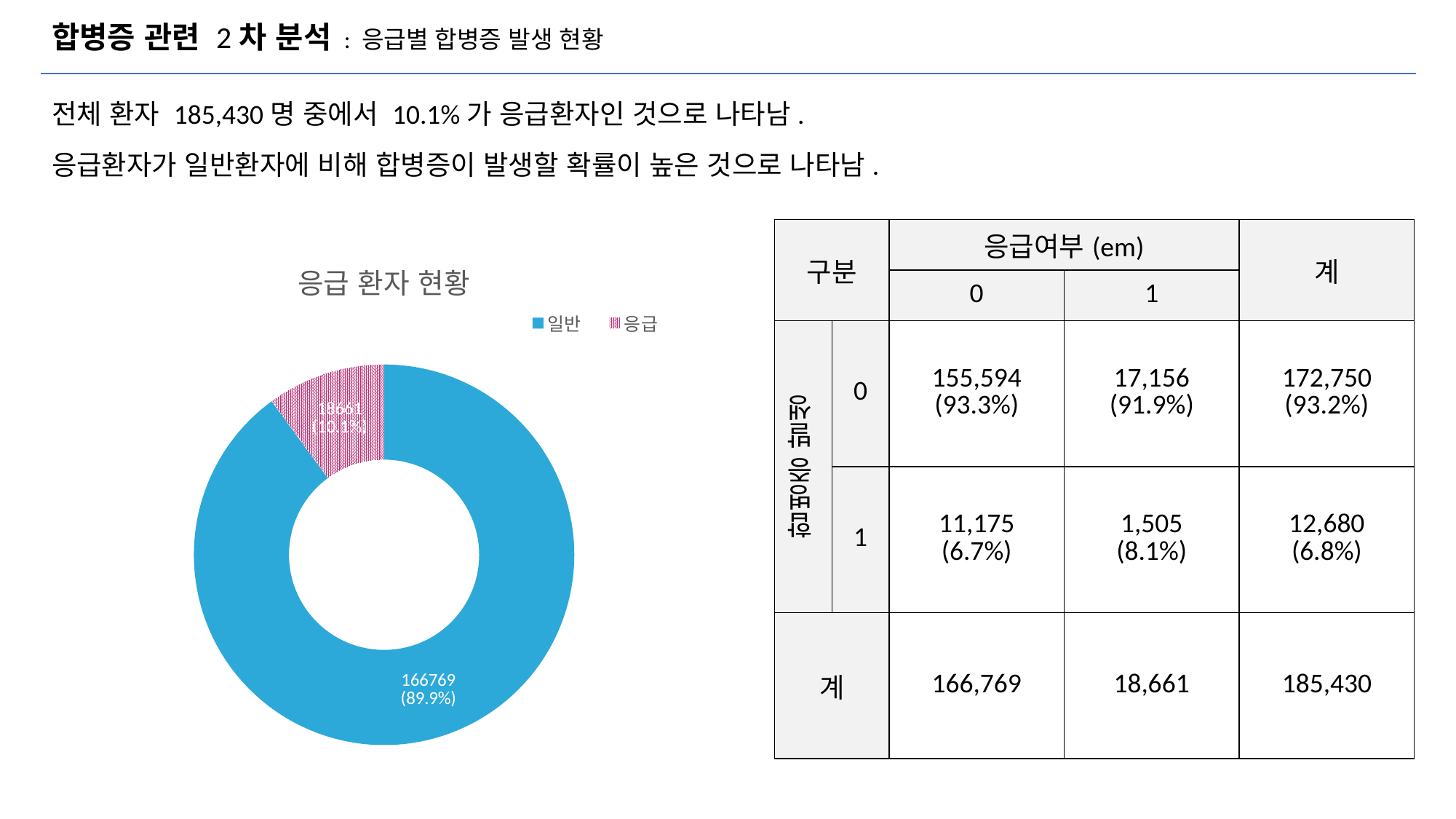

# 합병증 관련 2차 분석 : 응급별 합병증 발생 현황
전체 환자 185,430명 중에서 10.1%가 응급환자인 것으로 나타남.
응급환자가 일반환자에 비해 합병증이 발생할 확률이 높은 것으로 나타남.
| 구분 | 구분 | 응급여부(em) |  | 계 |
| --- | --- | --- | --- | --- |
|  |  | 0 | 1 |  |
| 합병증 발생 | 0 | 155,594 (93.3%) | 17,156 (91.9%) | 172,750 (93.2%) |
|  | 1 | 11,175 (6.7%) | 1,505 (8.1%) | 12,680 (6.8%) |
| 계 |  | 166,769 | 18,661 | 185,430 |

### Chart: 응급 환자 현황

| Category | 응급여부 |
|---|---|
| 일반 | 166769.0 |
| 응급 | 18661.0 |